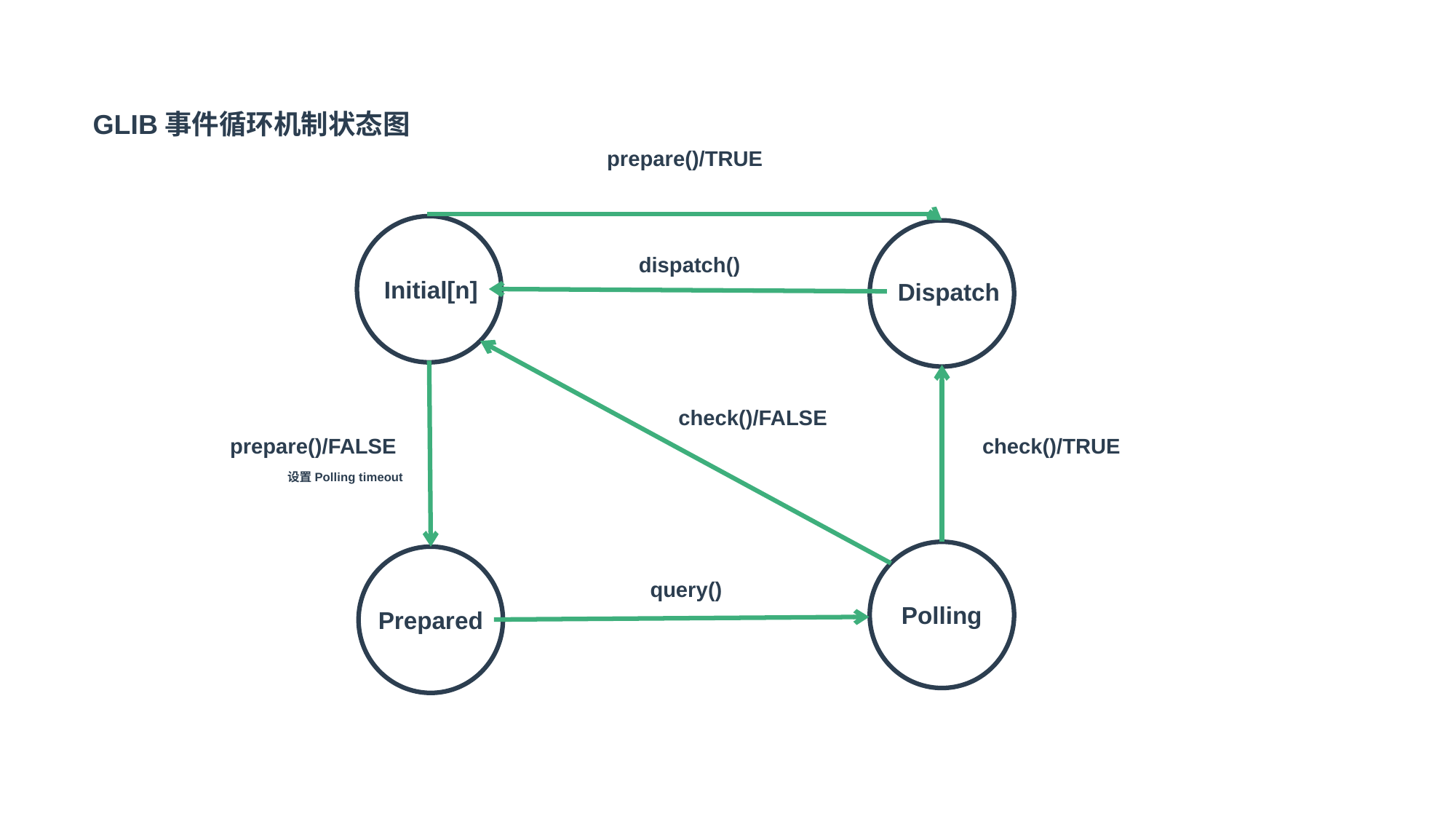

GLIB事件循环机制状态图
prepare()/TRUE

Initial[n]

Dispatch
dispatch()
check()/FALSE
prepare()/FALSE
check()/TRUE
设置Polling timeout

Polling

Prepared
query()